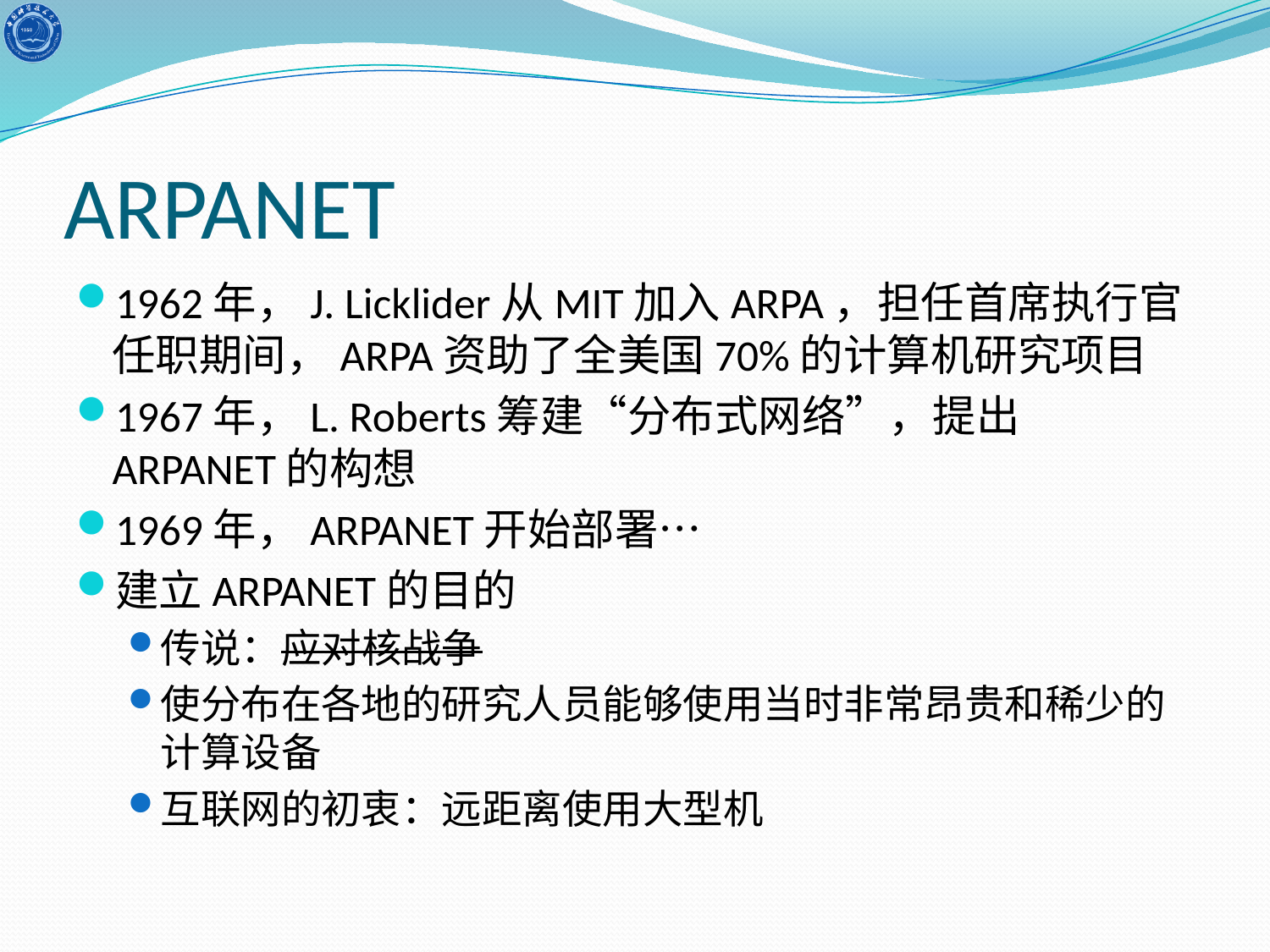

# ARPANET
1962年，J. Licklider从MIT加入ARPA，担任首席执行官任职期间，ARPA资助了全美国70%的计算机研究项目
1967年，L. Roberts筹建“分布式网络”，提出ARPANET的构想
1969年，ARPANET开始部署…
建立ARPANET的目的
传说：应对核战争
使分布在各地的研究人员能够使用当时非常昂贵和稀少的计算设备
互联网的初衷：远距离使用大型机